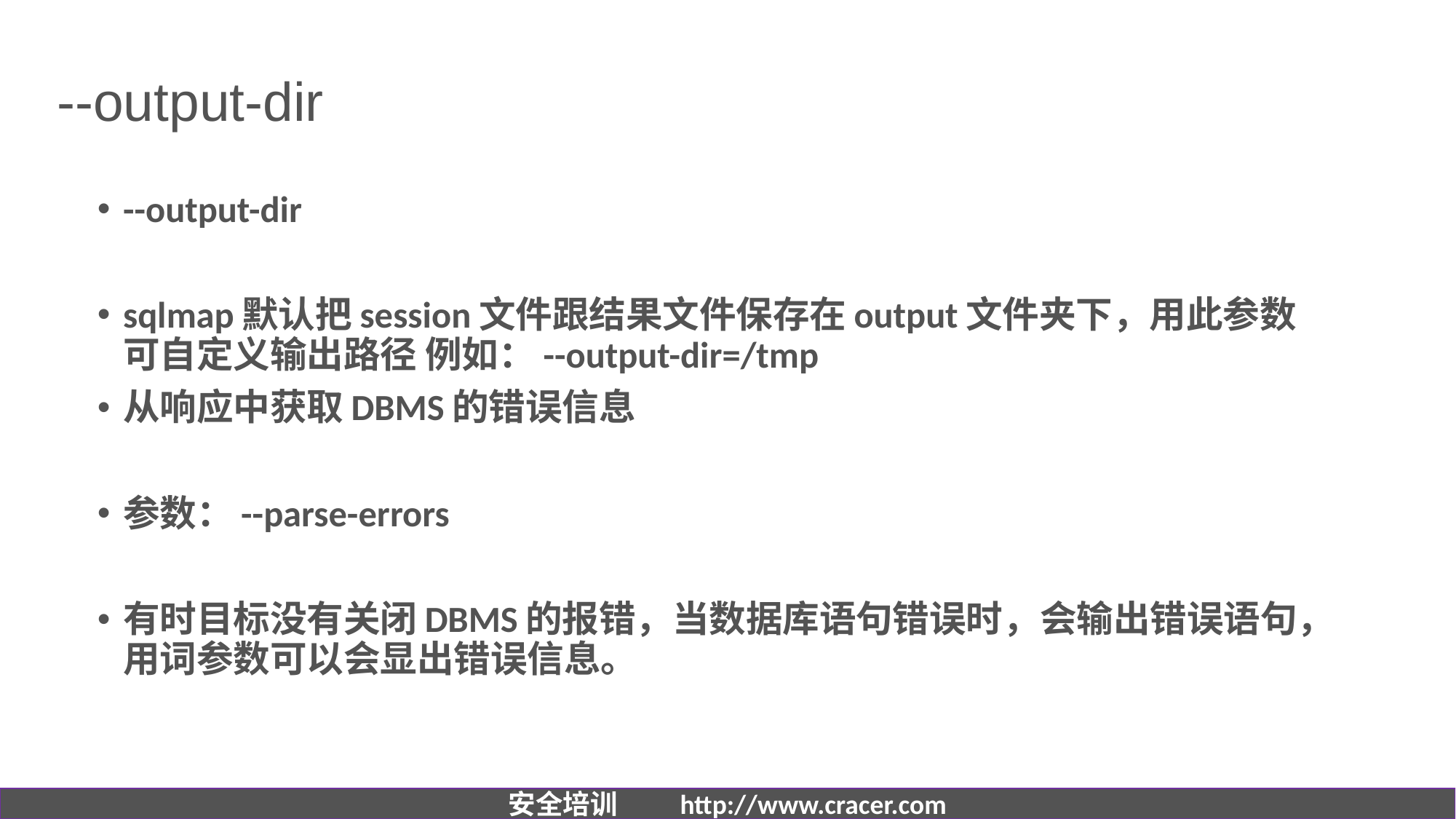

# --output-dir
--output-dir

sqlmap默认把session文件跟结果文件保存在output文件夹下，用此参数可自定义输出路径 例如：--output-dir=/tmp
从响应中获取DBMS的错误信息

参数：--parse-errors

有时目标没有关闭DBMS的报错，当数据库语句错误时，会输出错误语句，用词参数可以会显出错误信息。